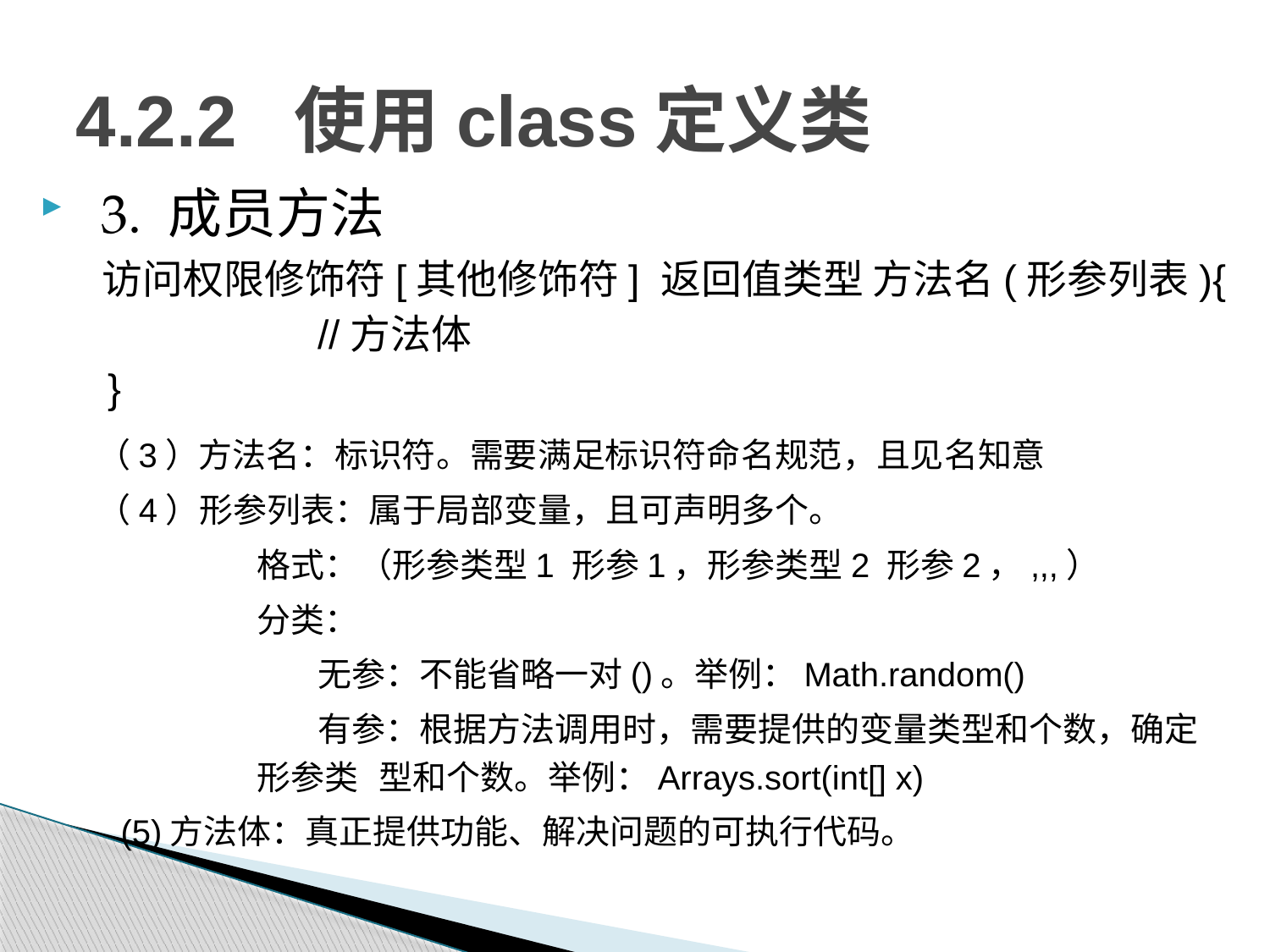

# 4.2.2  使用class定义类
3. 成员方法
  访问权限修饰符[其他修饰符] 返回值类型 方法名(形参列表){
//方法体
   }
  （3）方法名：标识符。需要满足标识符命名规范，且见名知意
  （4）形参列表：属于局部变量，且可声明多个。
格式：（形参类型1 形参1，形参类型2 形参2，,,,）
分类：
无参：不能省略一对()。举例：Math.random()
有参：根据方法调用时，需要提供的变量类型和个数，确定形参类		型和个数。举例：Arrays.sort(int[] x)
     (5)方法体：真正提供功能、解决问题的可执行代码。